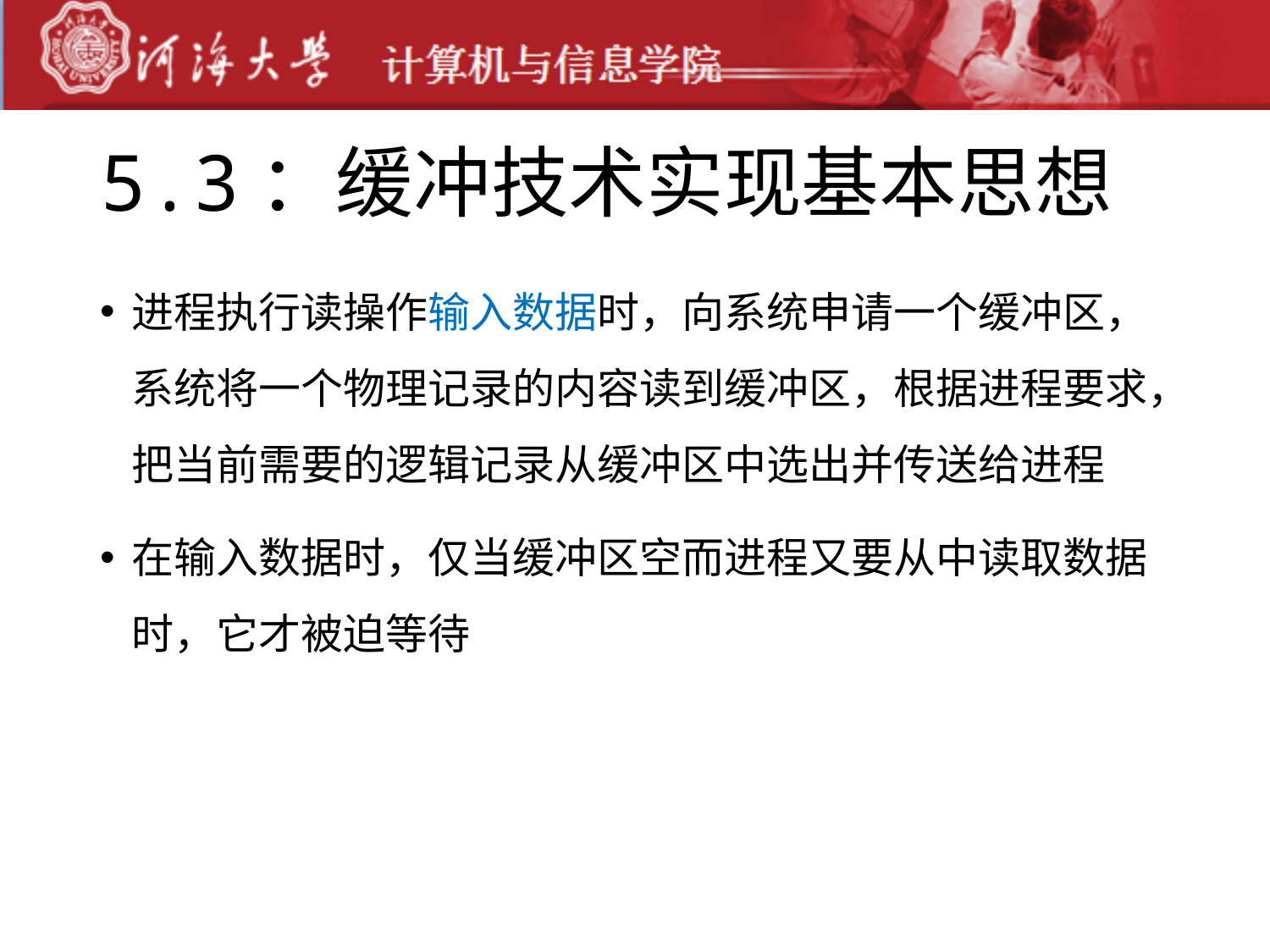

# 5.3：缓冲技术实现基本思想
进程执行读操作输入数据时，向系统申请一个缓冲区，系统将一个物理记录的内容读到缓冲区，根据进程要求，把当前需要的逻辑记录从缓冲区中选出并传送给进程
在输入数据时，仅当缓冲区空而进程又要从中读取数据时，它才被迫等待